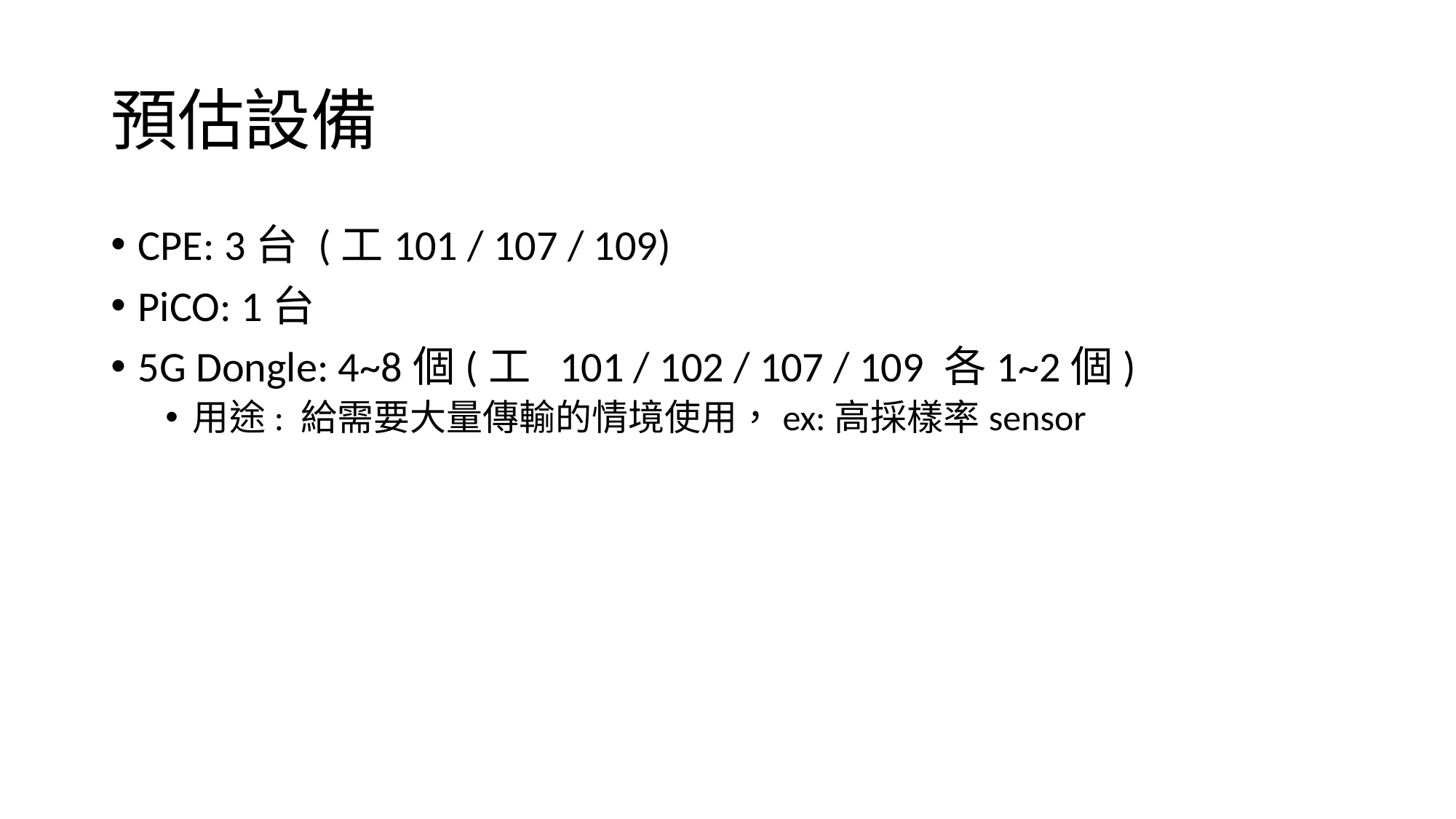

# 預估設備
CPE: 3台 (工101 / 107 / 109)
PiCO: 1台
5G Dongle: 4~8個(工  101 / 102 / 107 / 109 各1~2個)
用途: 給需要大量傳輸的情境使用，ex:高採樣率sensor